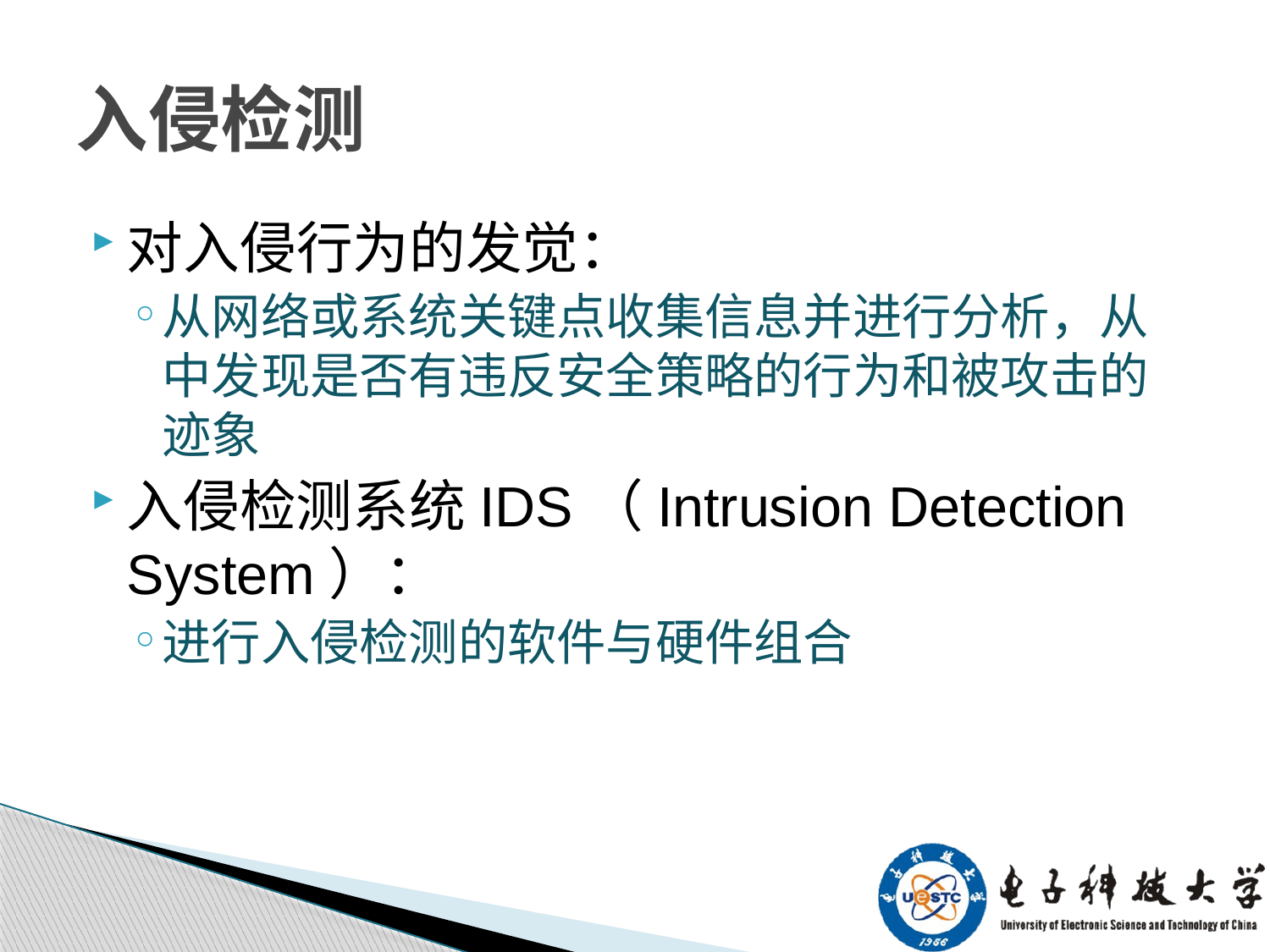

# 入侵检测
对入侵行为的发觉：
从网络或系统关键点收集信息并进行分析，从中发现是否有违反安全策略的行为和被攻击的迹象
入侵检测系统IDS（Intrusion Detection System）：
进行入侵检测的软件与硬件组合
192